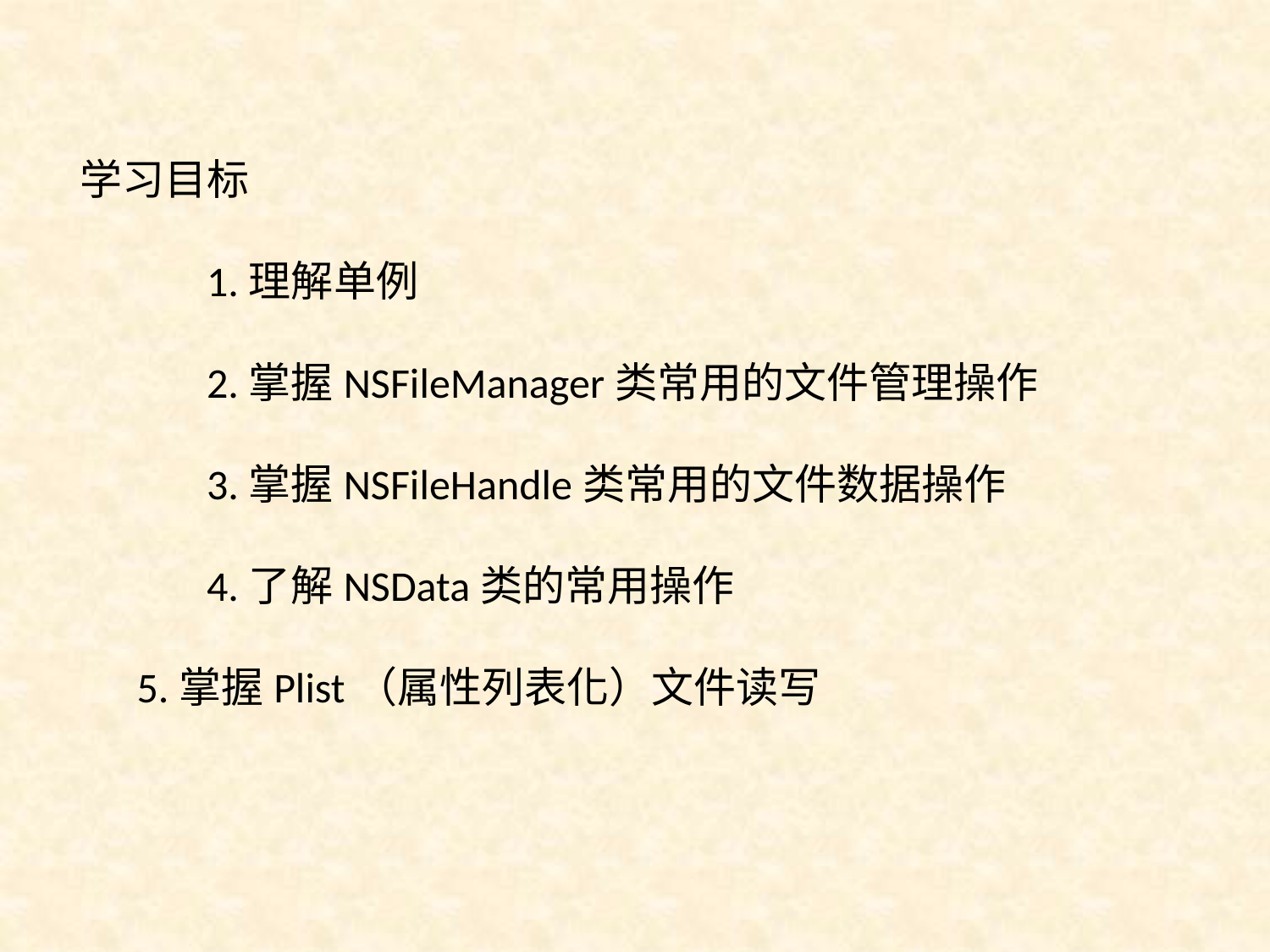

学习目标

	1.理解单例

	2.掌握NSFileManager类常用的文件管理操作

	3.掌握NSFileHandle类常用的文件数据操作

	4.了解NSData类的常用操作

      5.掌握Plist（属性列表化）文件读写